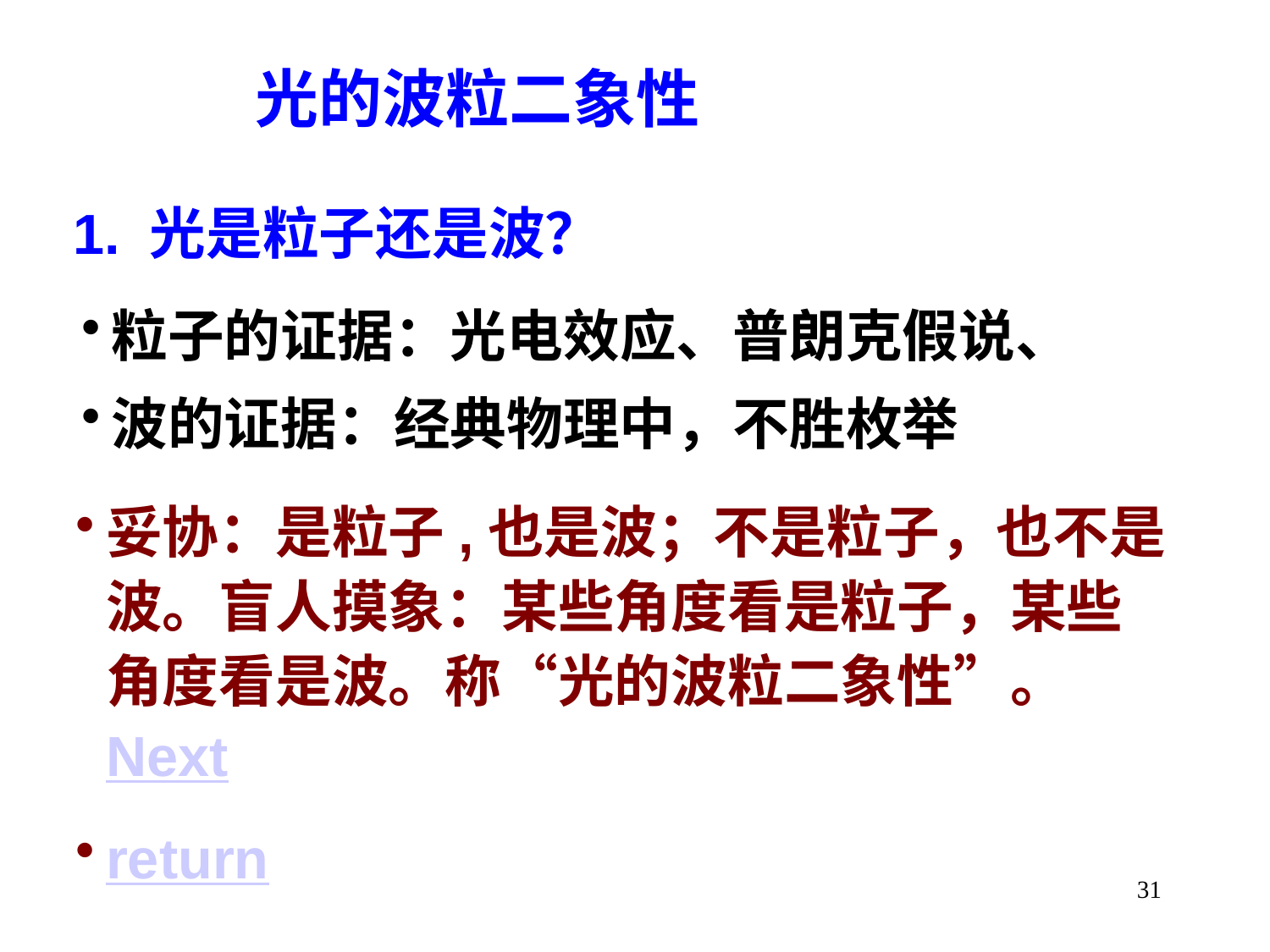

光的波粒二象性
1. 光是粒子还是波？
粒子的证据：光电效应、普朗克假说、
波的证据：经典物理中，不胜枚举
妥协：是粒子,也是波；不是粒子，也不是波。盲人摸象：某些角度看是粒子，某些角度看是波。称“光的波粒二象性”。Next
return
31